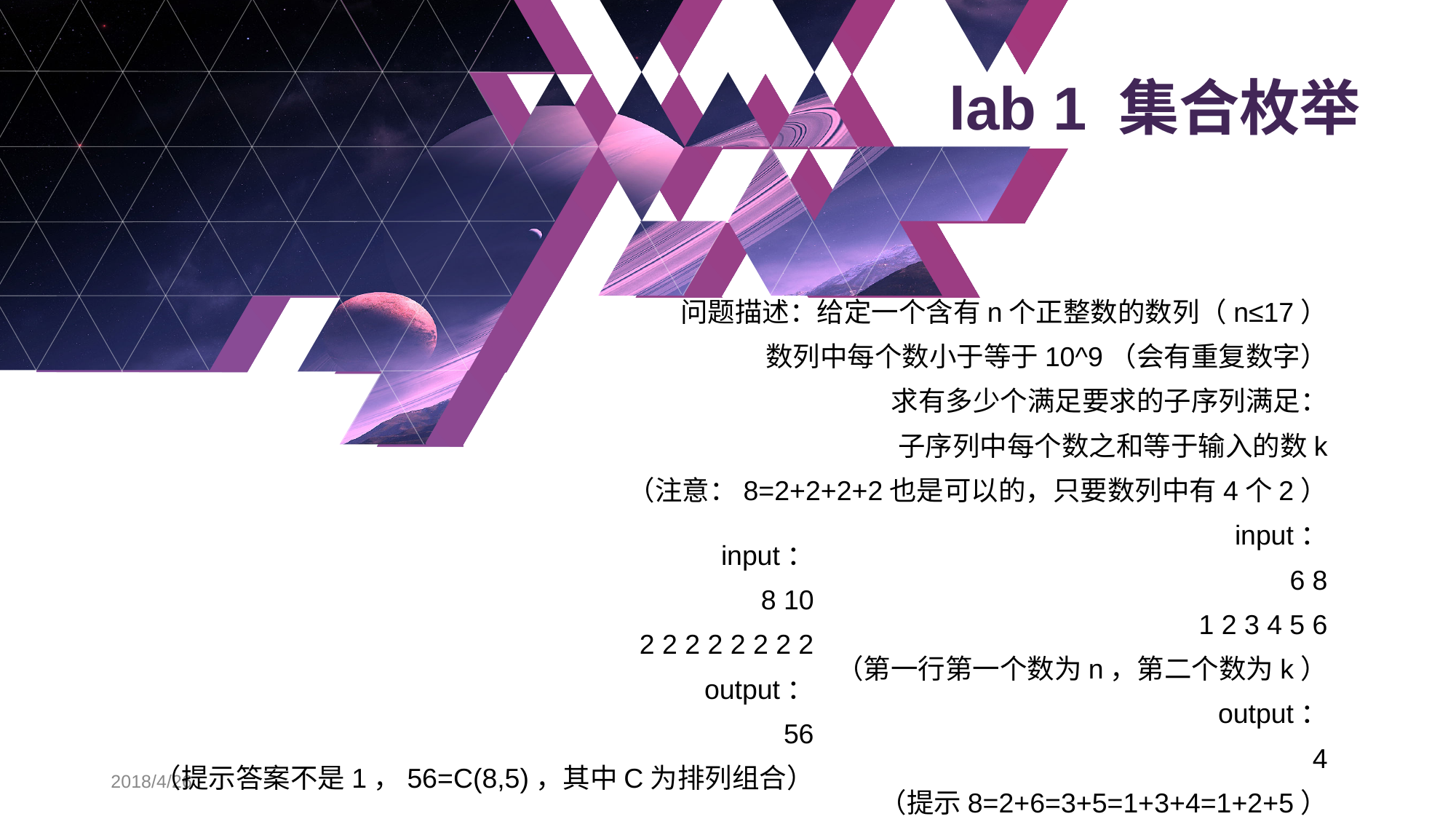

# lab 1 集合枚举
问题描述：给定一个含有n个正整数的数列（n≤17）
数列中每个数小于等于10^9（会有重复数字）
求有多少个满足要求的子序列满足：
子序列中每个数之和等于输入的数k
（注意：8=2+2+2+2也是可以的，只要数列中有4个2）
input：
6 8
1 2 3 4 5 6
（第一行第一个数为n，第二个数为k）
output：
4
（提示8=2+6=3+5=1+3+4=1+2+5）

input：
8 10
2 2 2 2 2 2 2 2
output：
56
（提示答案不是1，56=C(8,5)，其中C为排列组合）

2018/4/26